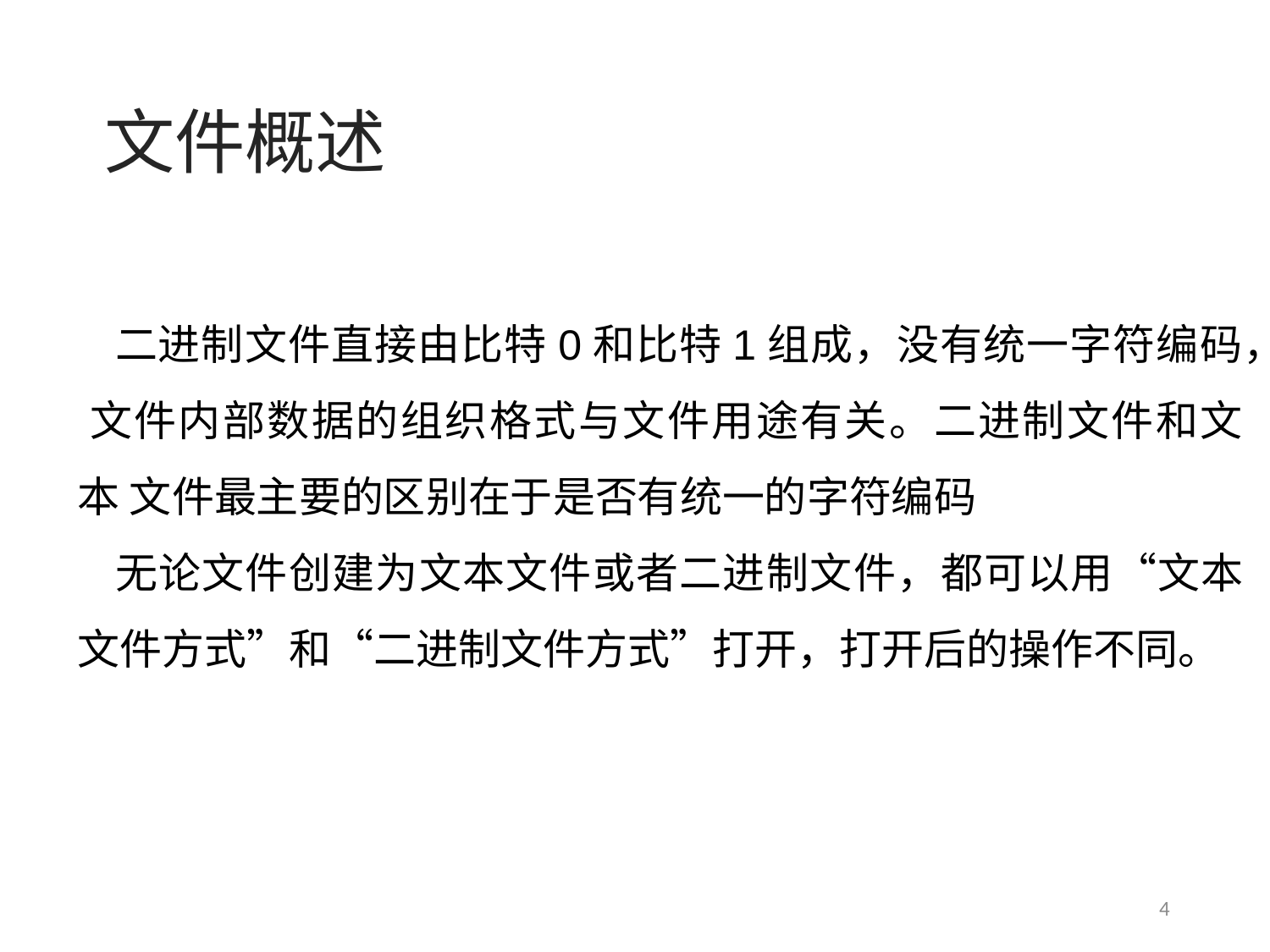

# 文件概述
二进制文件直接由比特0和比特1组成，没有统一字符编码， 文件内部数据的组织格式与文件用途有关。二进制文件和文本 文件最主要的区别在于是否有统一的字符编码
无论文件创建为文本文件或者二进制文件，都可以用“文本 文件方式”和“二进制文件方式”打开，打开后的操作不同。
4